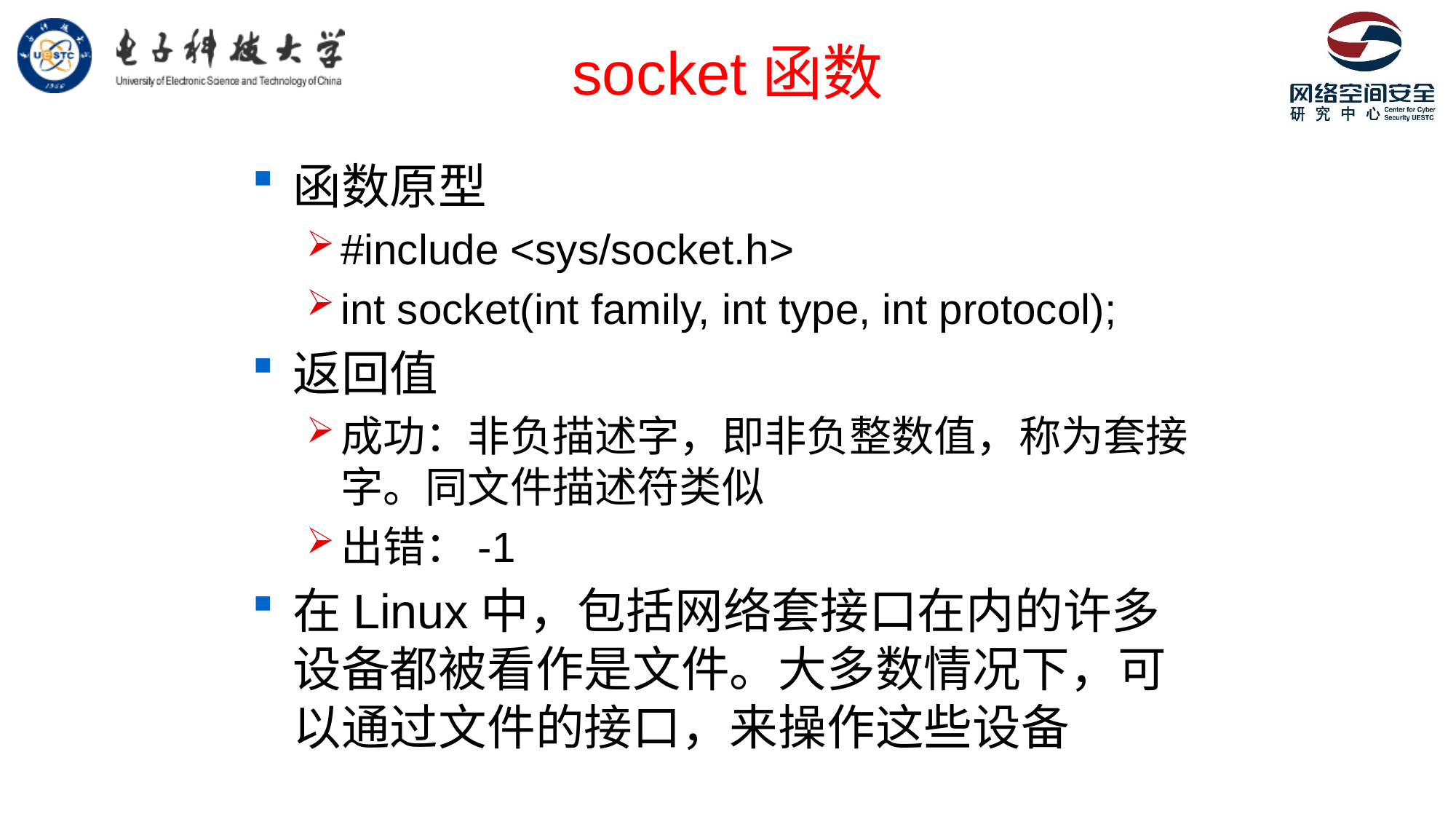

# socket函数
函数原型
#include <sys/socket.h>
int socket(int family, int type, int protocol);
返回值
成功：非负描述字，即非负整数值，称为套接字。同文件描述符类似
出错：-1
在Linux中，包括网络套接口在内的许多设备都被看作是文件。大多数情况下，可以通过文件的接口，来操作这些设备